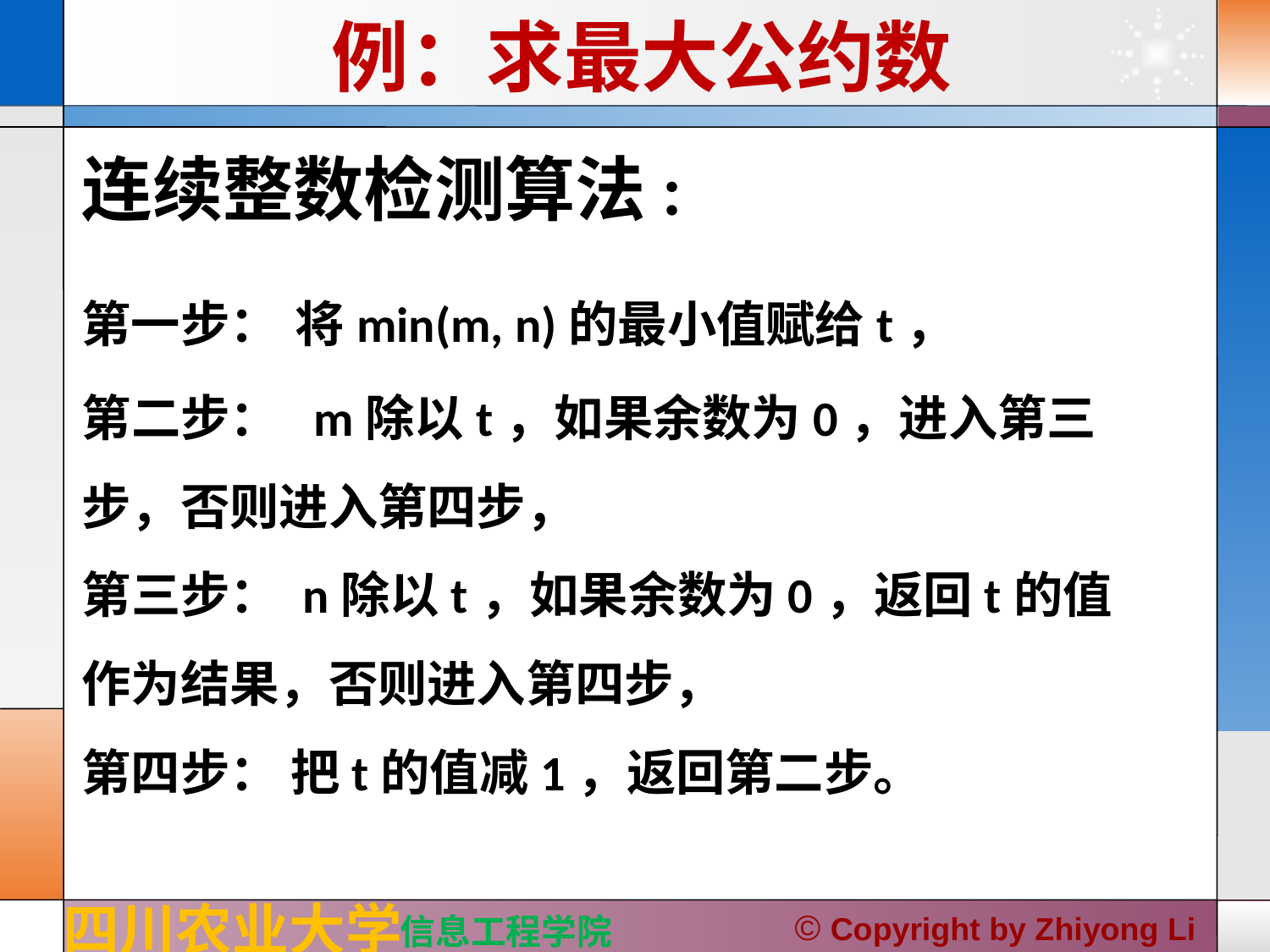

# 例：求最大公约数
连续整数检测算法:
第一步： 将min(m, n)的最小值赋给t，
第二步：  m除以t，如果余数为0，进入第三步，否则进入第四步，
第三步： n除以t，如果余数为0，返回t的值作为结果，否则进入第四步，
第四步： 把t的值减1，返回第二步。